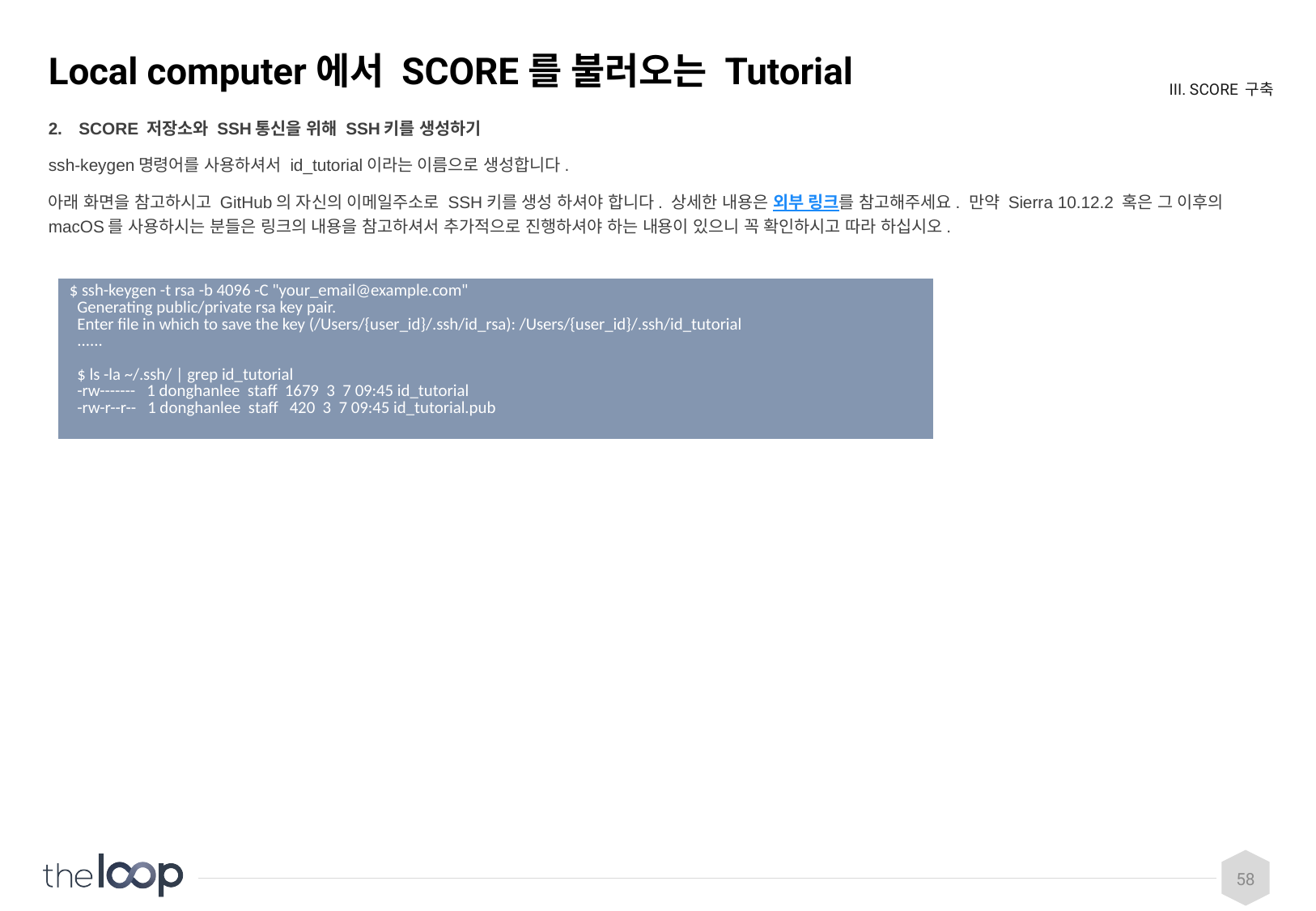

# Local computer에서 SCORE를 불러오는 Tutorial
III. SCORE 구축
SCORE 저장소와 SSH통신을 위해 SSH키를 생성하기
ssh-keygen명령어를 사용하셔서 id_tutorial이라는 이름으로 생성합니다.
아래 화면을 참고하시고 GitHub의 자신의 이메일주소로 SSH키를 생성 하셔야 합니다. 상세한 내용은 외부 링크를 참고해주세요. 만약 Sierra 10.12.2 혹은 그 이후의 macOS를 사용하시는 분들은 링크의 내용을 참고하셔서 추가적으로 진행하셔야 하는 내용이 있으니 꼭 확인하시고 따라 하십시오.

| $ ssh-keygen -t rsa -b 4096 -C "your\_email@example.com" Generating public/private rsa key pair. Enter file in which to save the key (/Users/{user\_id}/.ssh/id\_rsa): /Users/{user\_id}/.ssh/id\_tutorial ...... $ ls -la ~/.ssh/ | grep id\_tutorial -rw------- 1 donghanlee staff 1679 3 7 09:45 id\_tutorial -rw-r--r-- 1 donghanlee staff 420 3 7 09:45 id\_tutorial.pub |
| --- |
58